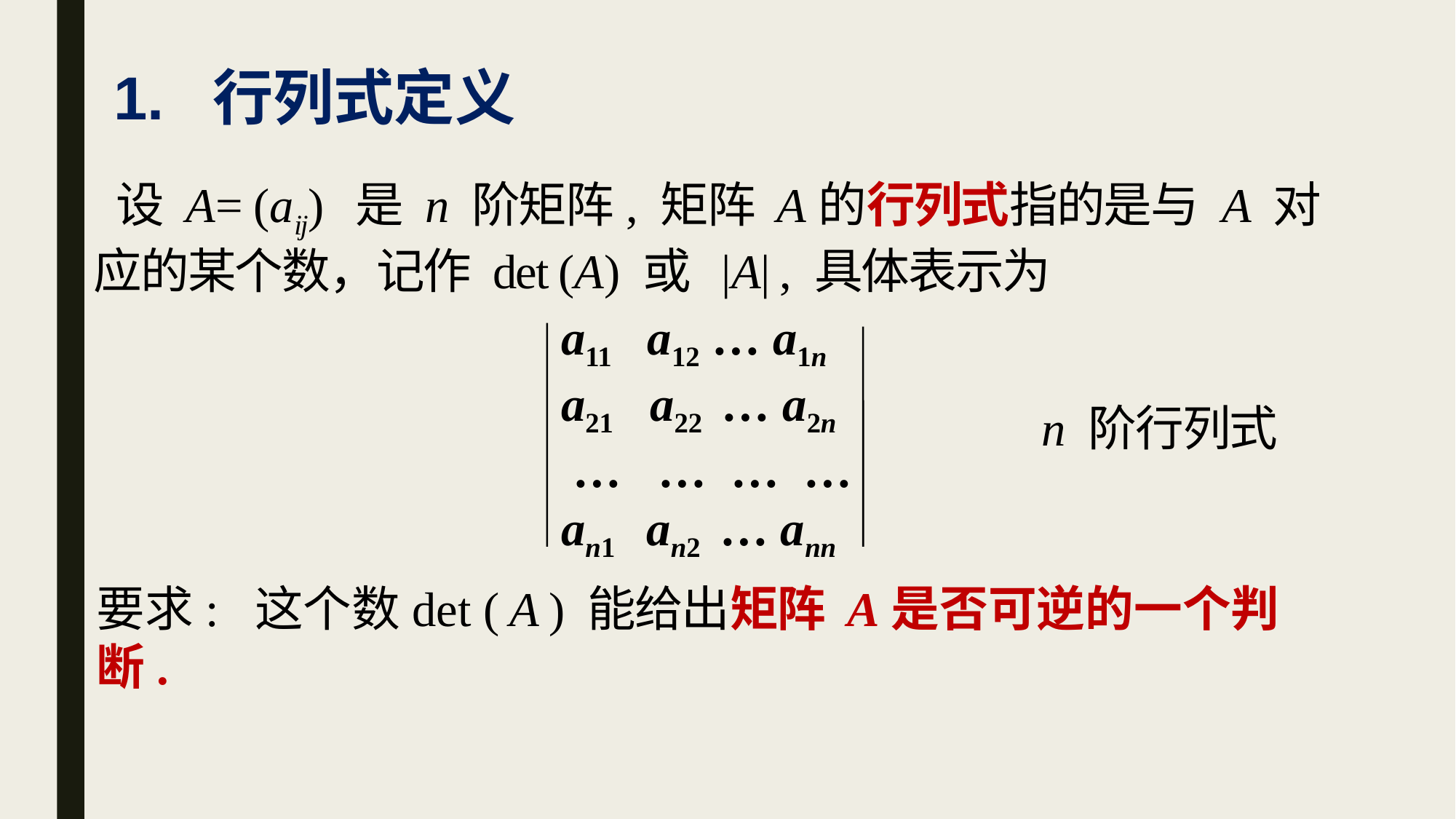

1.  行列式定义
 设 A= (aij)  是 n 阶矩阵, 矩阵 A的行列式指的是与 A 对应的某个数，记作 det (A) 或  |A| , 具体表示为
a11     a12 … a1n
a21   a22  … a2n
 …   …  …  …
an1   an2  … ann

n 阶行列式
要求:  这个数det ( A ) 能给出矩阵 A是否可逆的一个判断.